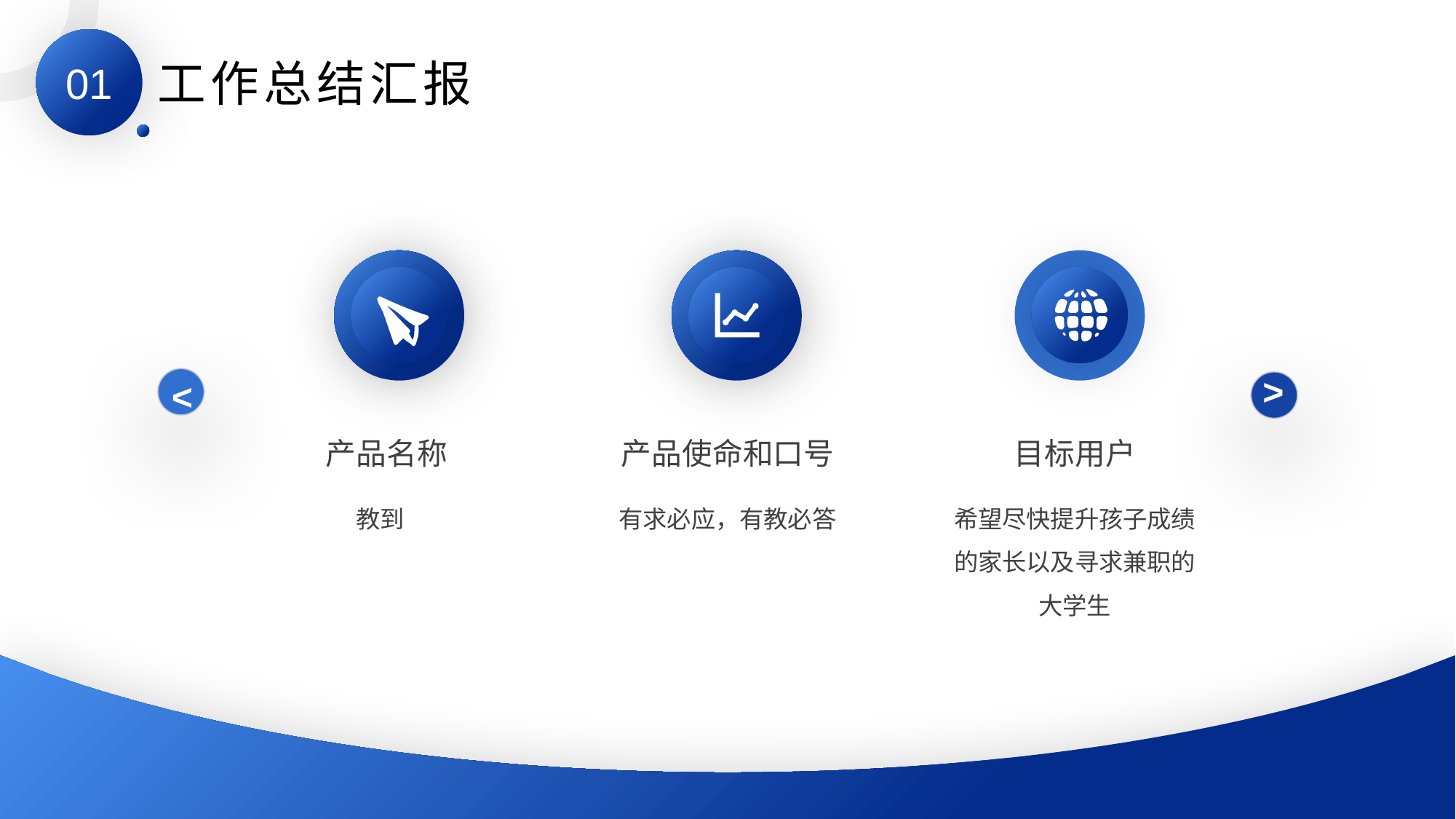

01

工作总结汇报

<

<
产品名称
教到
产品使命和口号
有求必应，有教必答
目标用户
希望尽快提升孩子成绩的家长以及寻求兼职的大学生